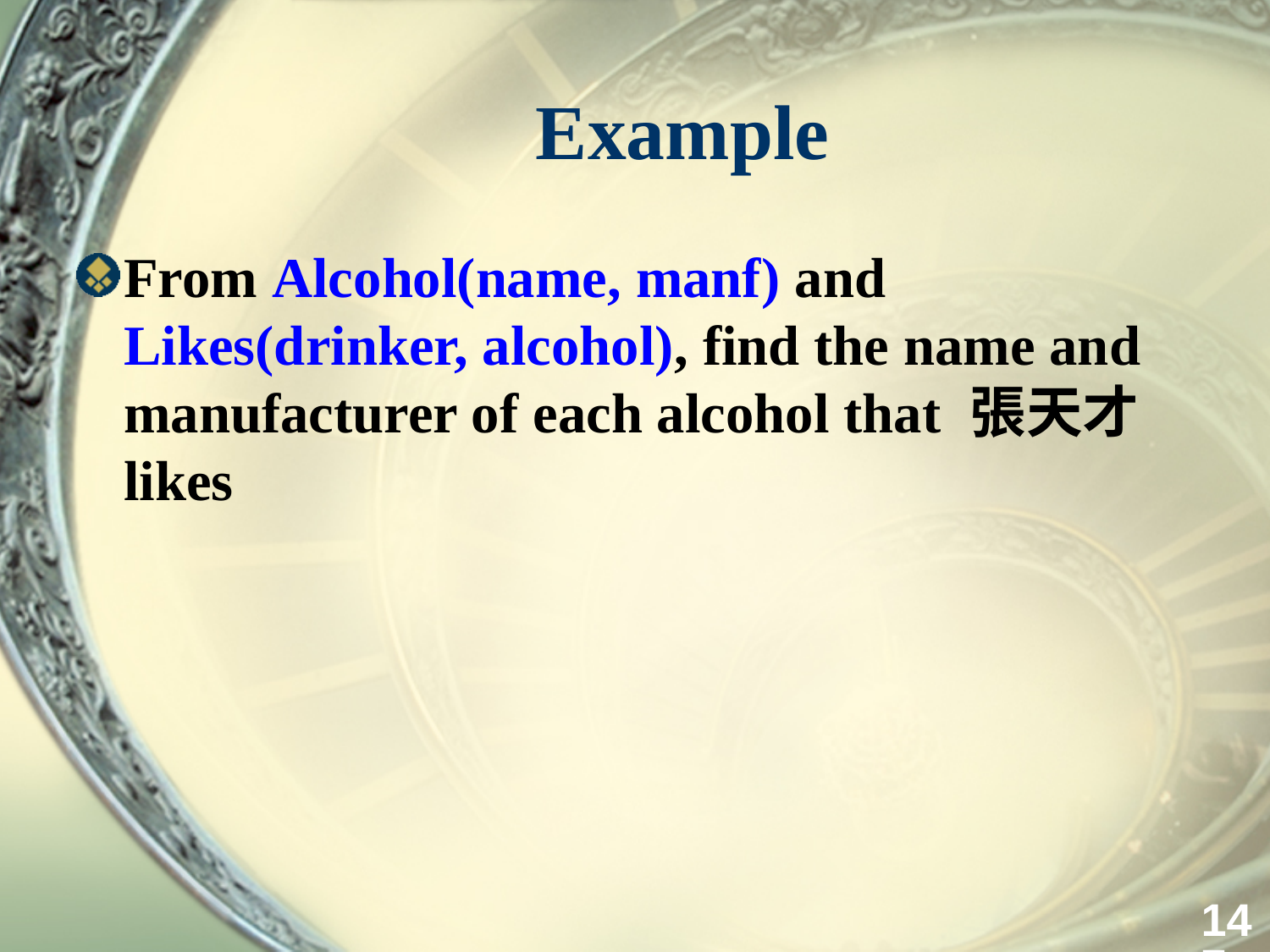

# Example
From Alcohol(name, manf) and Likes(drinker, alcohol), find the name and manufacturer of each alcohol that 張天才 likes

147